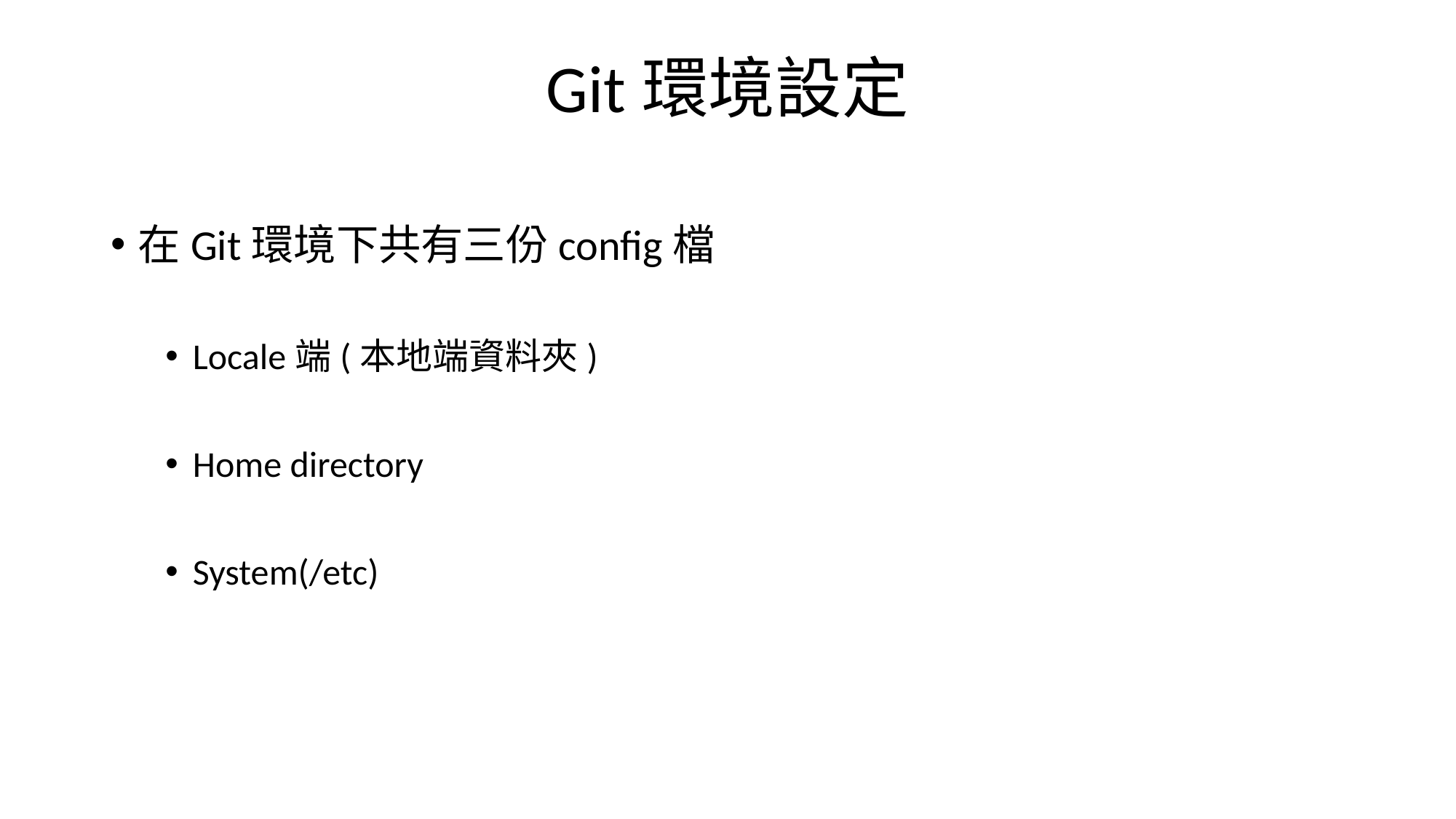

# Git環境設定
在Git環境下共有三份config檔

Locale端(本地端資料夾)

Home directory

System(/etc)